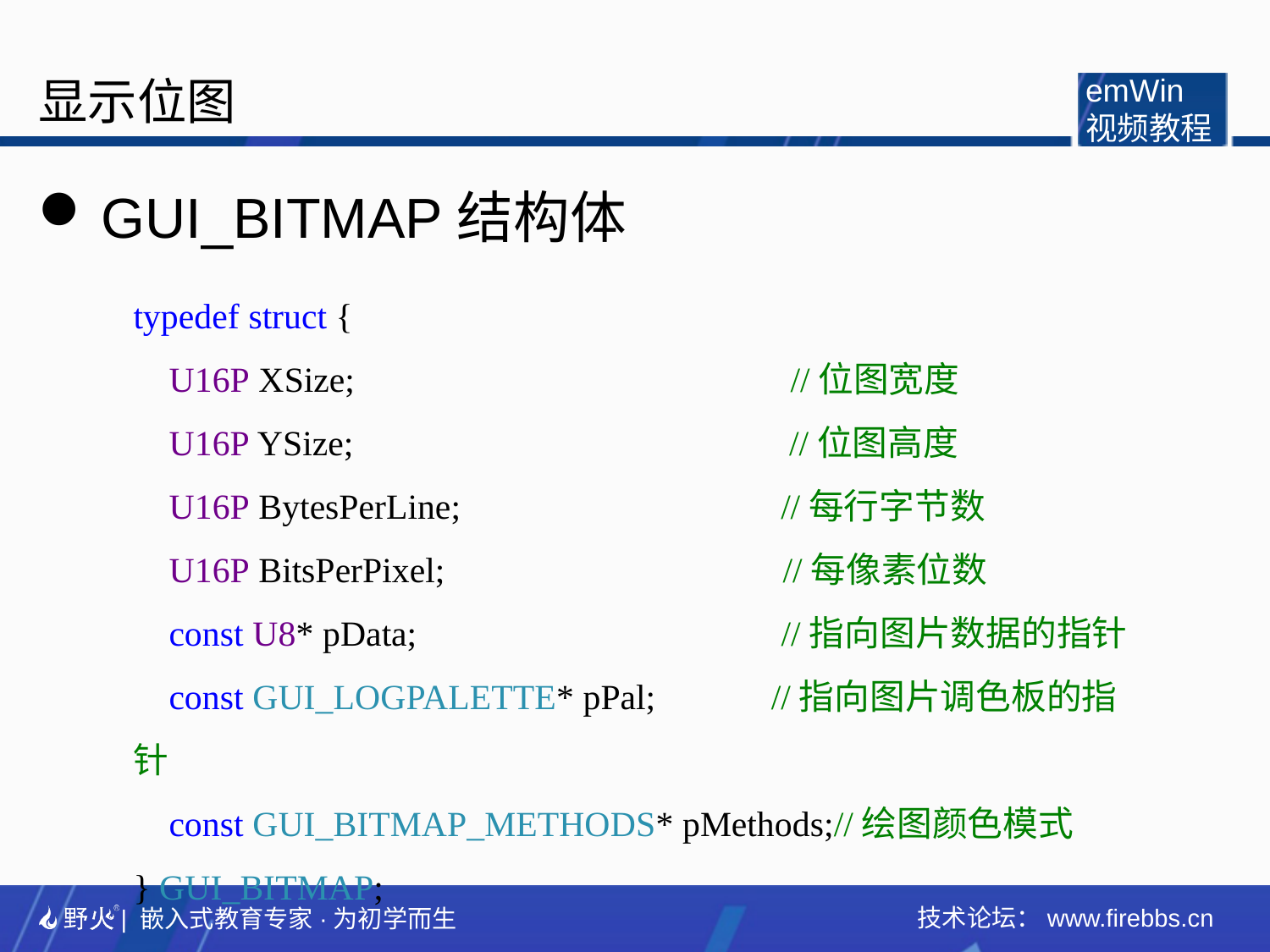

显示位图
emWin
视频教程
GUI_BITMAP结构体
typedef struct {
    U16P XSize;                                                 //位图宽度
    U16P YSize;                                                 //位图高度
    U16P BytesPerLine;                                    //每行字节数
    U16P BitsPerPixel;                                      //每像素位数
    const U8* pData;                                         //指向图片数据的指针
    const GUI_LOGPALETTE* pPal;             //指向图片调色板的指针
    const GUI_BITMAP_METHODS* pMethods;//绘图颜色模式
} GUI_BITMAP;